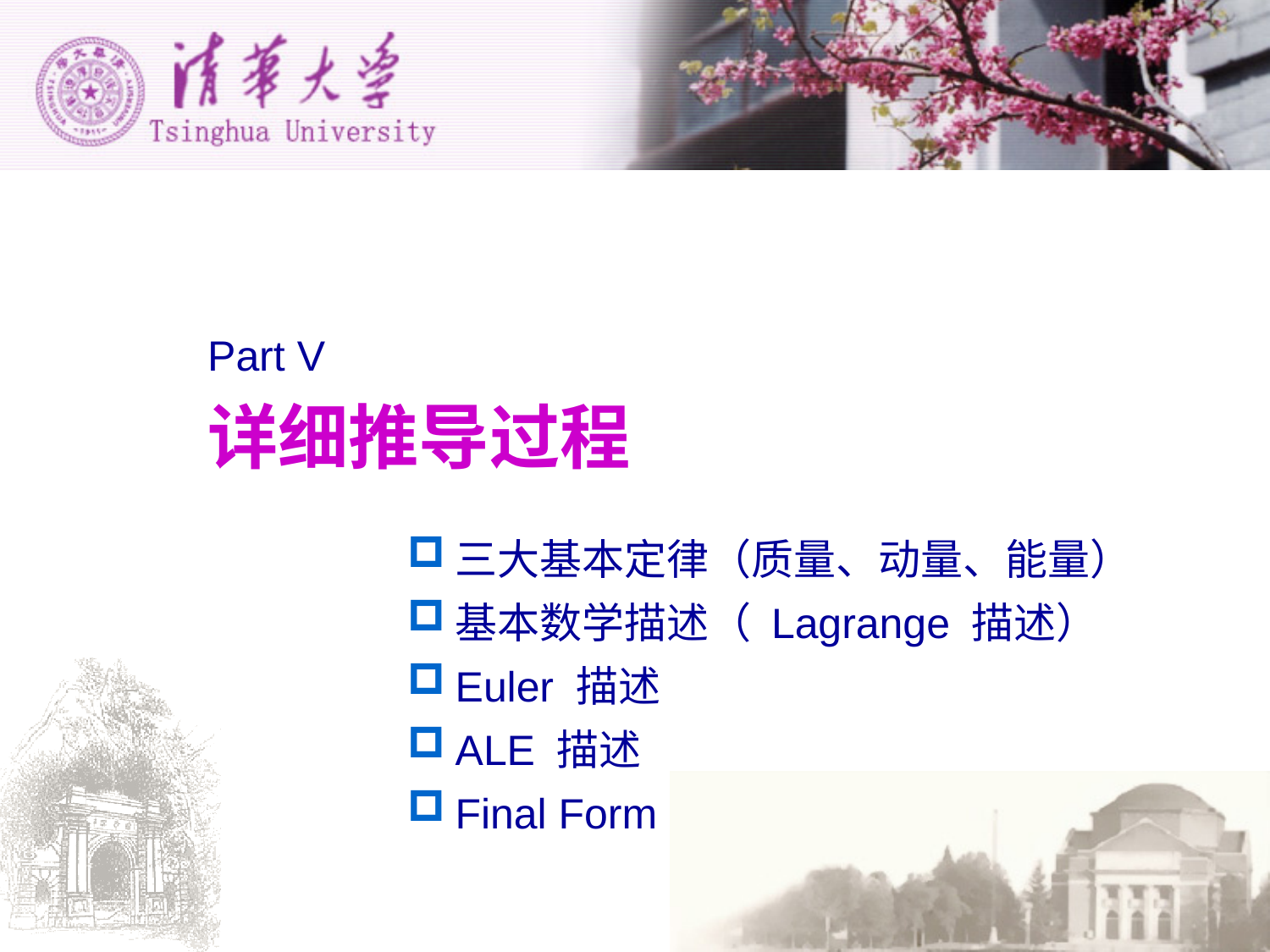

Part V
# 详细推导过程
三大基本定律（质量、动量、能量）
基本数学描述（ Lagrange 描述）
Euler 描述
ALE 描述
Final Form